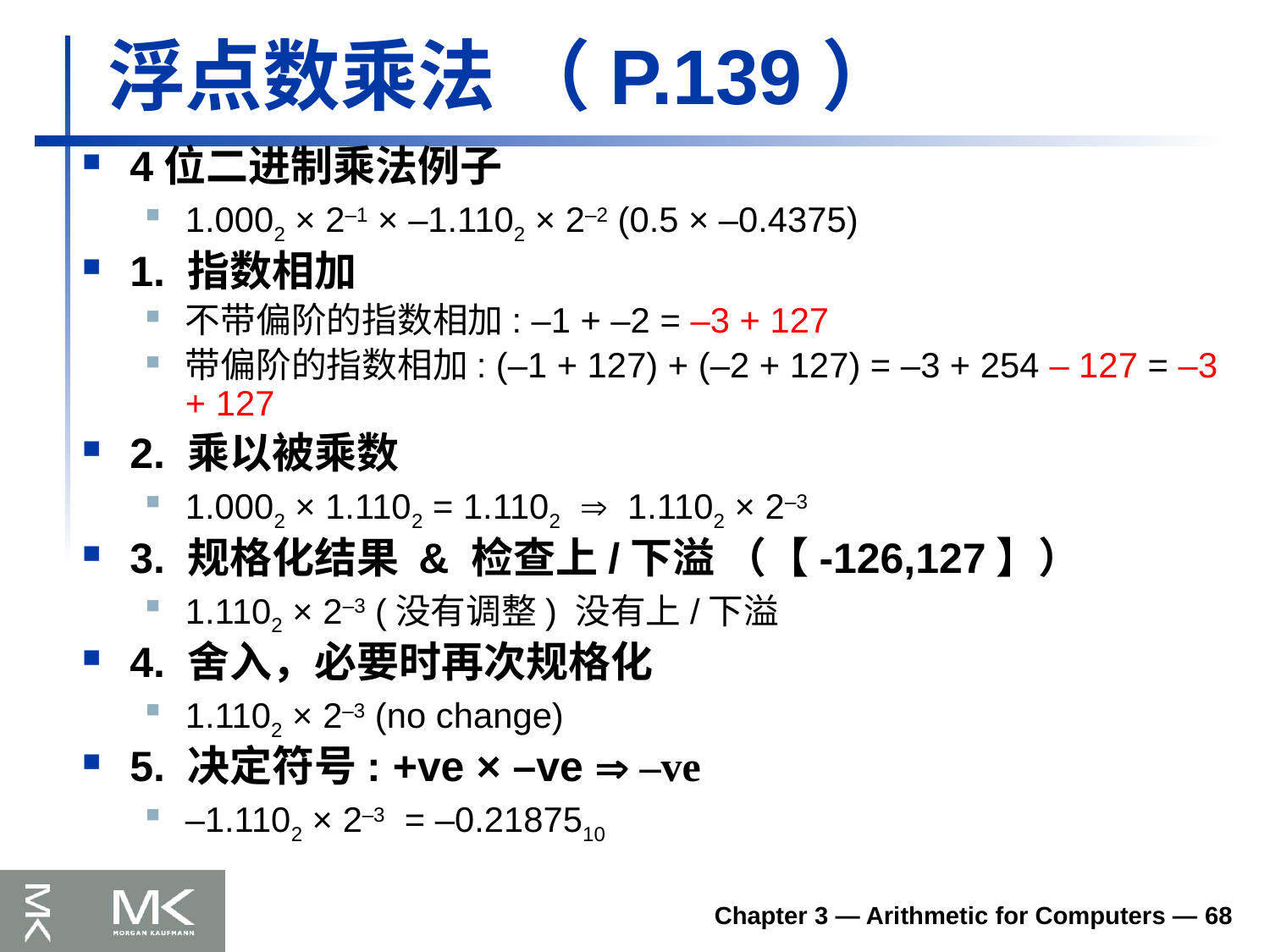

# 浮点数乘法 （P.139）
4位二进制乘法例子
1.0002 × 2–1 × –1.1102 × 2–2 (0.5 × –0.4375)
1. 指数相加
不带偏阶的指数相加: –1 + –2 = –3 + 127
带偏阶的指数相加: (–1 + 127) + (–2 + 127) = –3 + 254 – 127 = –3 + 127
2. 乘以被乘数
1.0002 × 1.1102 = 1.1102  ⇒  1.1102 × 2–3
3. 规格化结果 & 检查上/下溢 （【-126,127】）
1.1102 × 2–3 (没有调整) 没有上/下溢
4. 舍入，必要时再次规格化
1.1102 × 2–3 (no change)
5. 决定符号: +ve × –ve ⇒ –ve
–1.1102 × 2–3  = –0.2187510
Chapter 3 — Arithmetic for Computers — 68